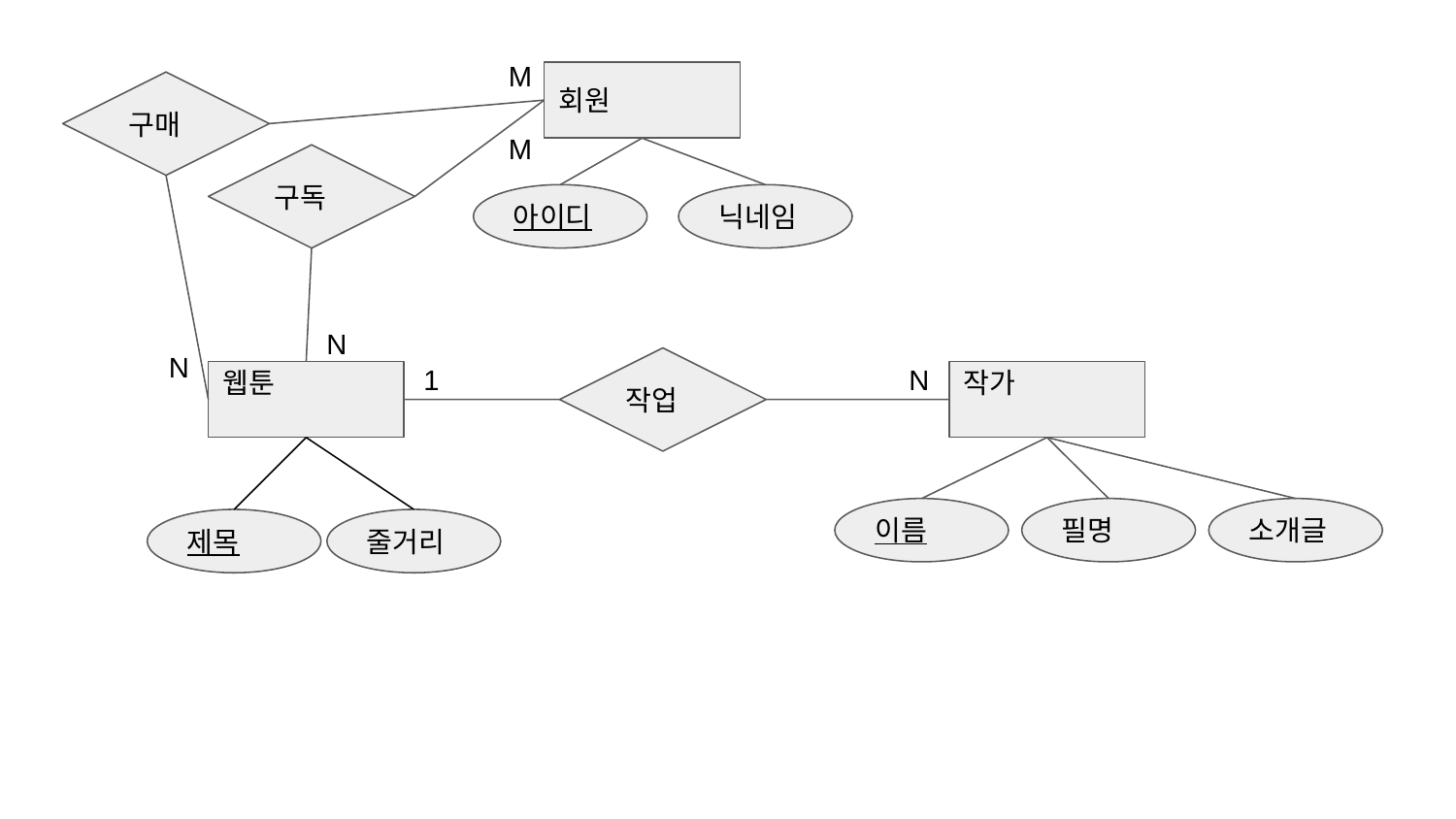

M
회원
구매
M
구독
아이디
닉네임
N
N
1
N
작업
작가

웹툰

이름
필명
소개글
제목
줄거리